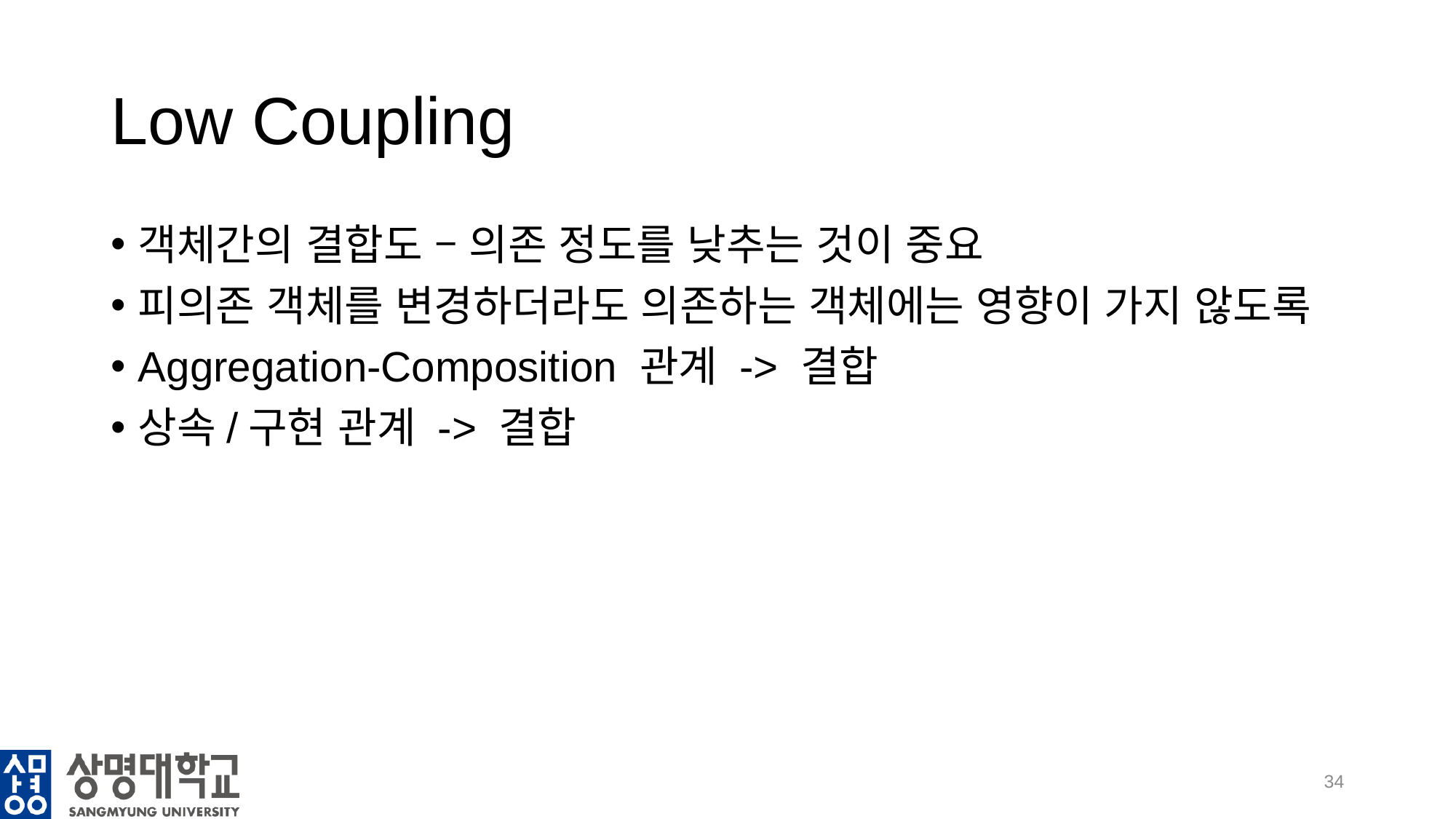

# Low Coupling
객체간의 결합도 – 의존 정도를 낮추는 것이 중요
피의존 객체를 변경하더라도 의존하는 객체에는 영향이 가지 않도록
Aggregation-Composition 관계 -> 결합
상속/구현 관계 -> 결합
34